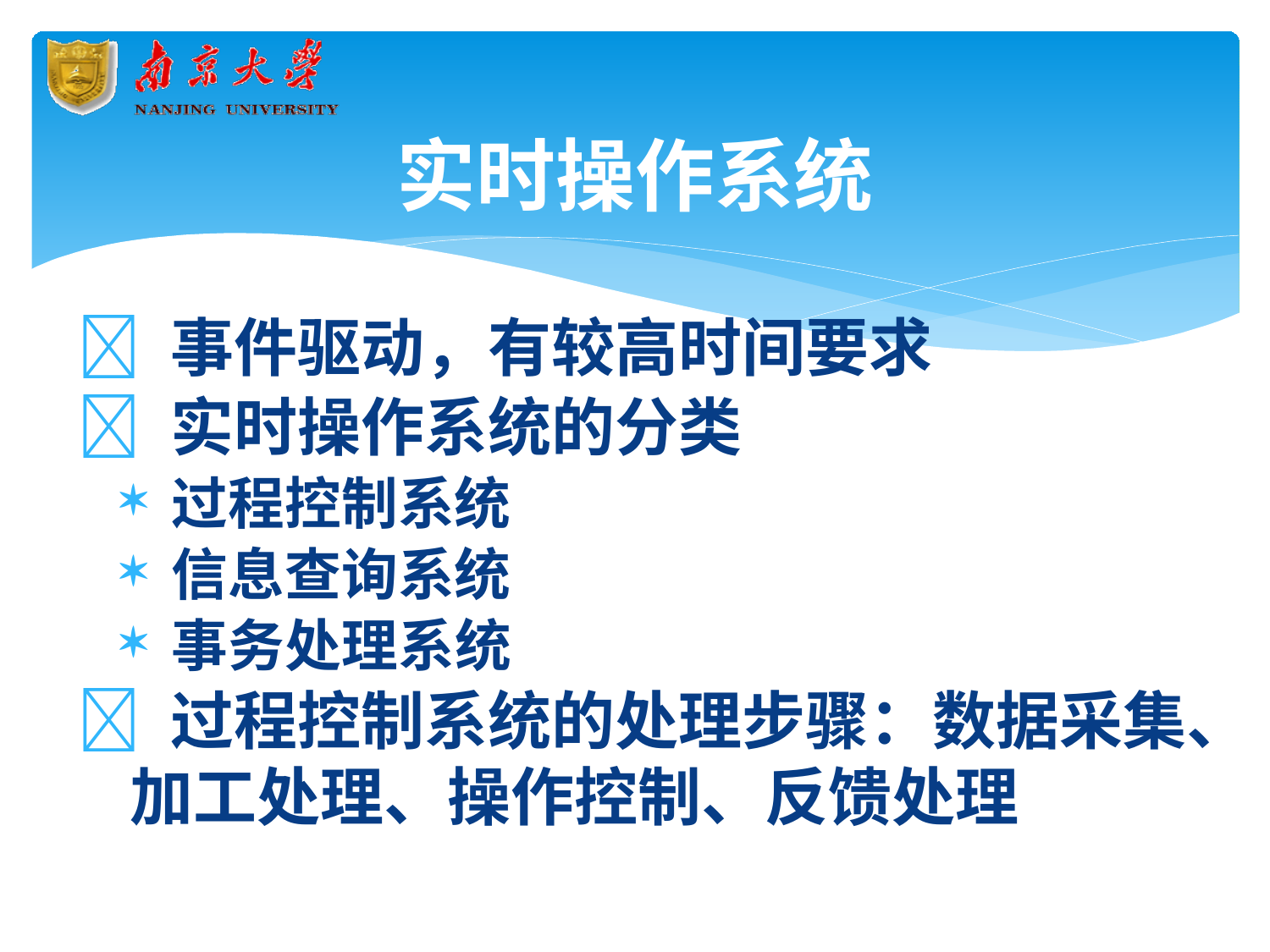

# 实时操作系统
∗ 事件驱动，有较高时间要求
∗ 实时操作系统的分类
过程控制系统
信息查询系统
事务处理系统
∗ 过程控制系统的处理步骤：数据采集、 加工处理、操作控制、反馈处理